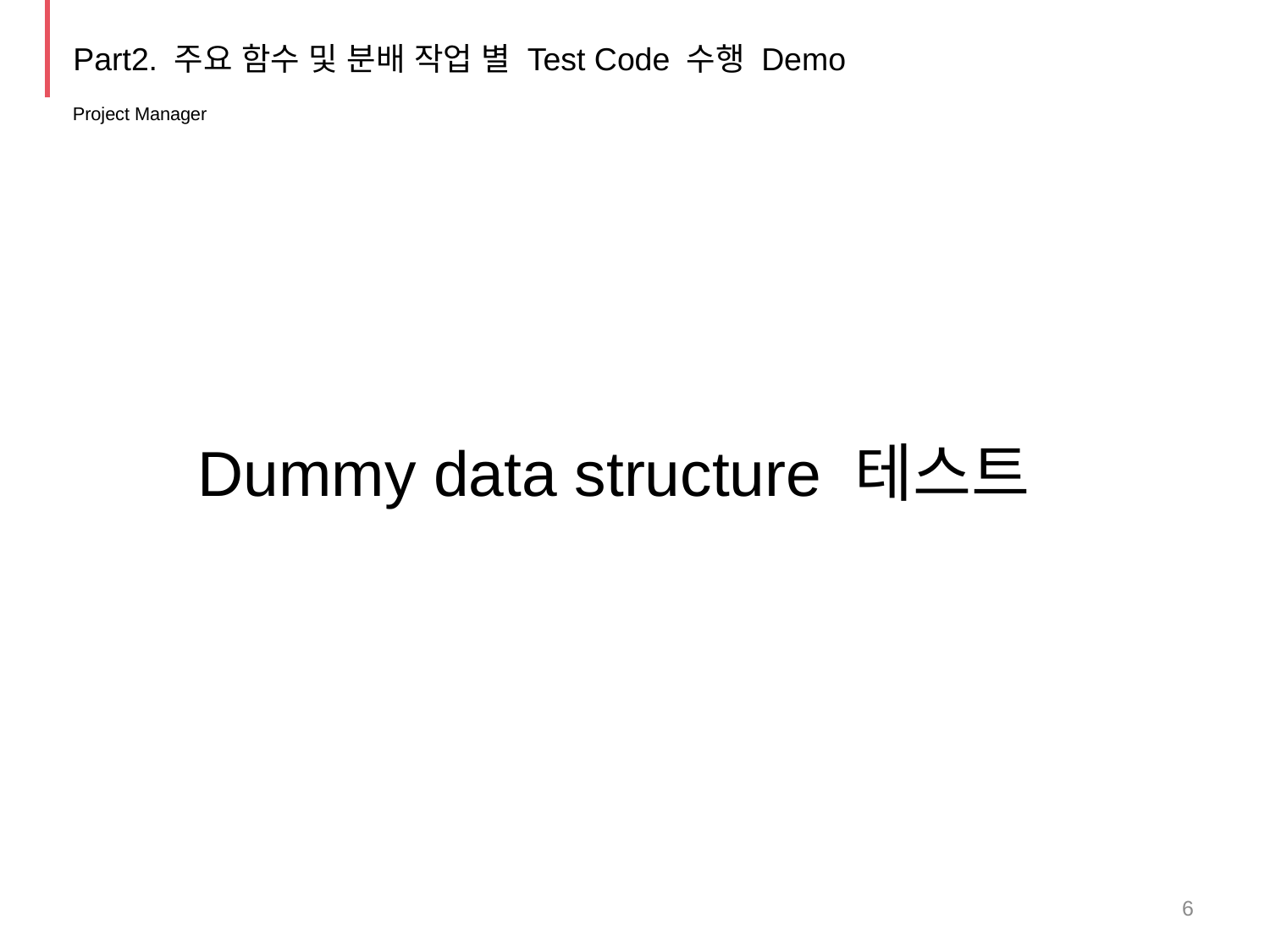

Part2. 주요 함수 및 분배 작업 별 Test Code 수행 Demo
  Project Manager

Dummy data structure 테스트
6